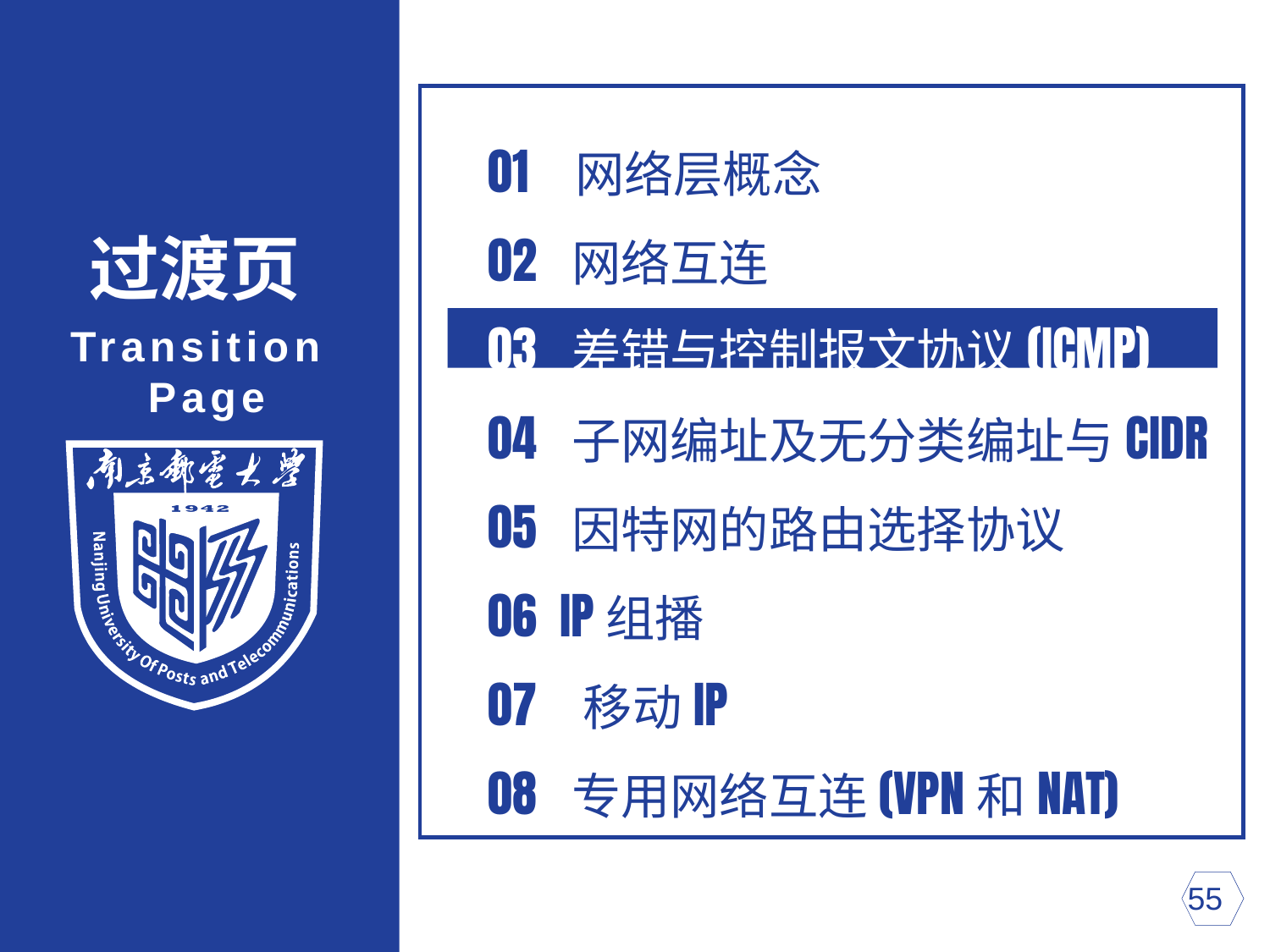

01   网络层概念
02  网络互连
03  差错与控制报文协议(ICMP)
04  子网编址及无分类编址与CIDR
05  因特网的路由选择协议
06  IP组播
07   移动IP
08  专用网络互连(VPN和NAT)
过渡页

Transition  Page

 55